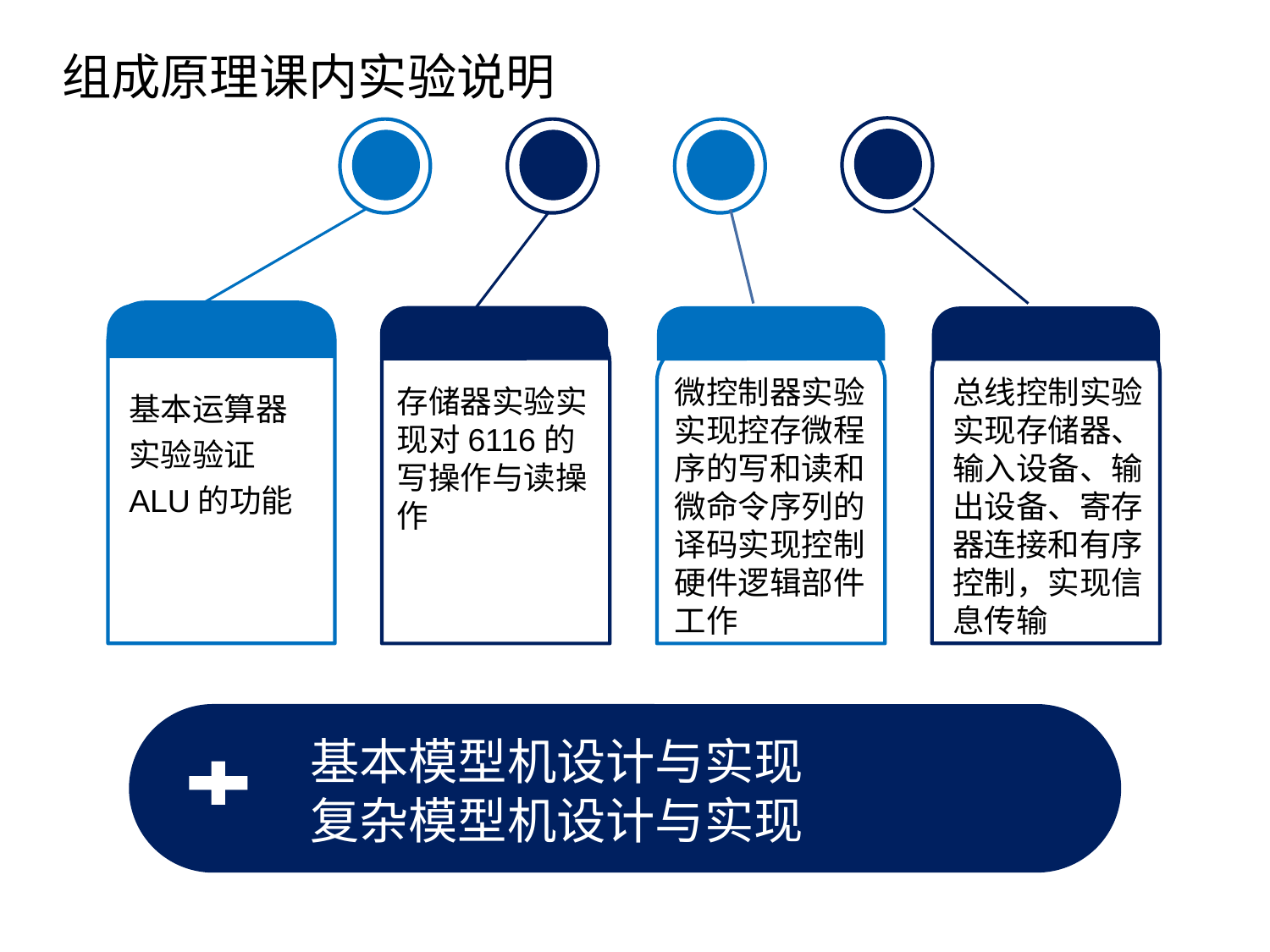

组成原理课内实验说明

点击添加文本

微控制器实验实现控存微程序的写和读和微命令序列的译码实现控制硬件逻辑部件工作
总线控制实验实现存储器、输入设备、输出设备、寄存器连接和有序控制，实现信息传输
基本运算器实验验证ALU的功能

存储器实验实现对6116的写操作与读操作
点击添加文本
点击添加文本

基本模型机设计与实现
复杂模型机设计与实现

点击添加文本